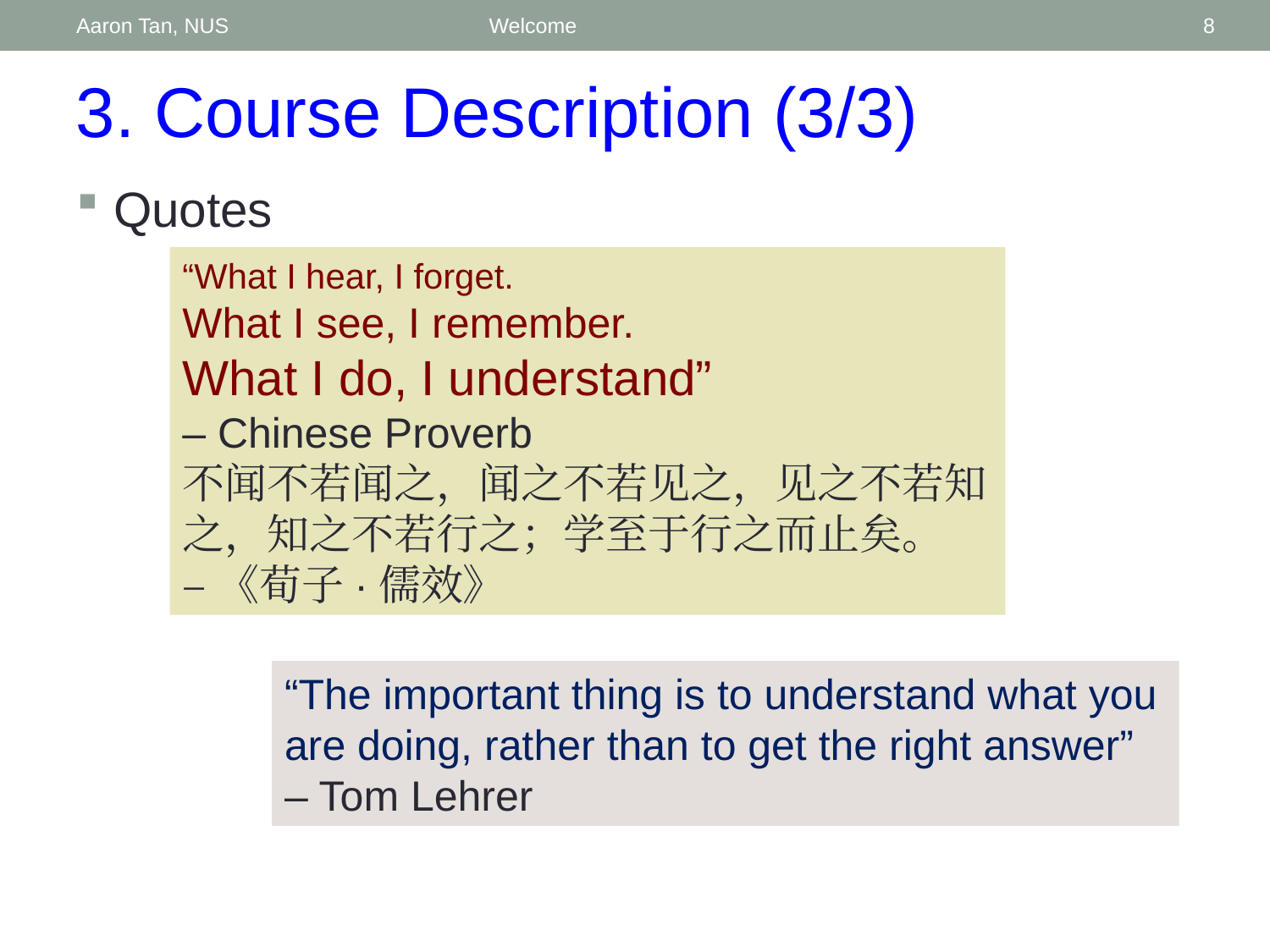

Aaron Tan, NUS
Welcome
8
3. Course Description (3/3)
Quotes
“What I hear, I forget.
What I see, I remember.
What I do, I understand”
– Chinese Proverb
不闻不若闻之，闻之不若见之，见之不若知之，知之不若行之；学至于行之而止矣。
– 《荀子·儒效》
“The important thing is to understand what you are doing, rather than to get the right answer”
– Tom Lehrer